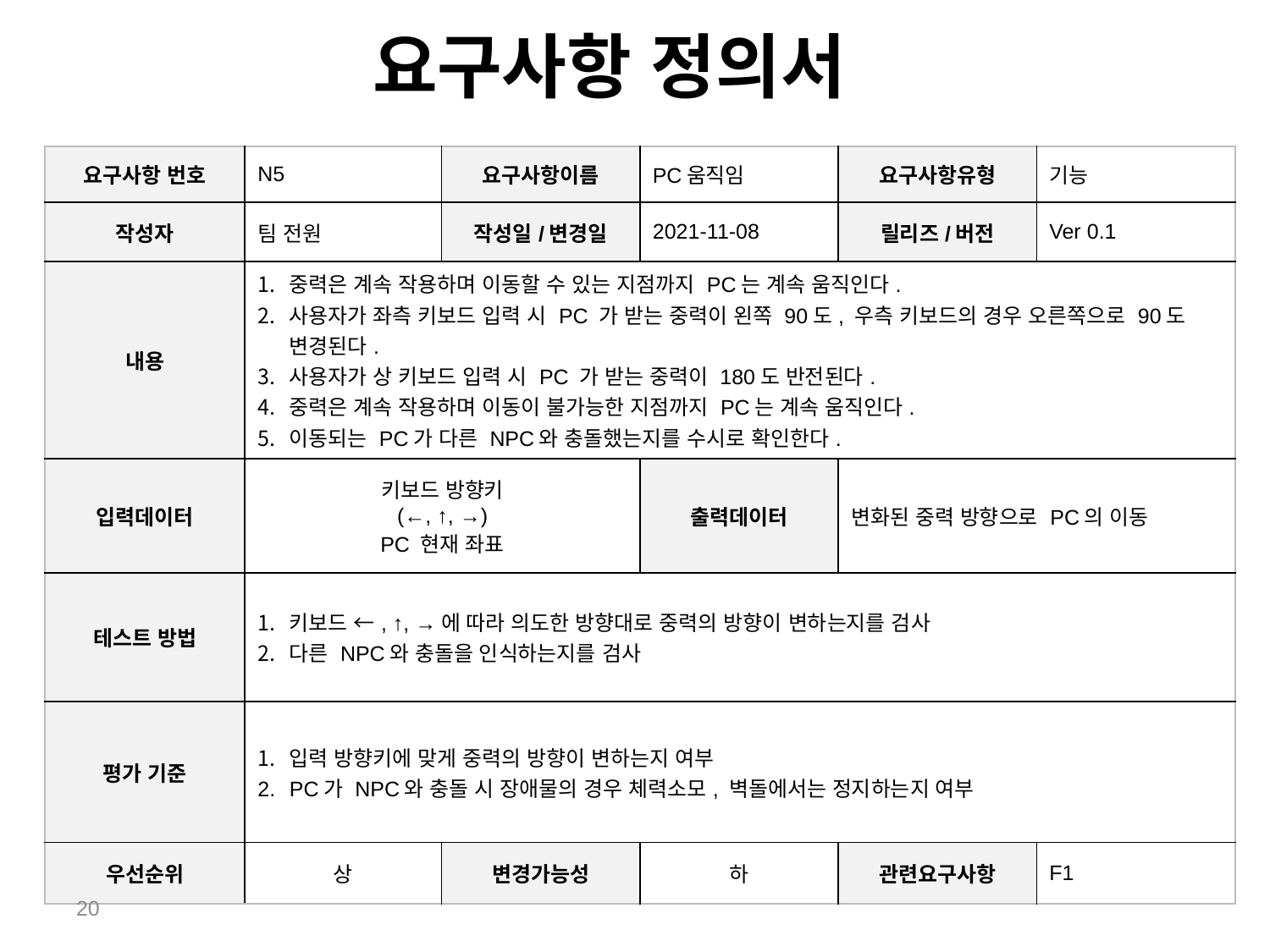

요구사항 정의서
| 요구사항 번호 | N5 | 요구사항이름 | PC움직임 | 요구사항유형 | 기능 |
| --- | --- | --- | --- | --- | --- |
| 작성자 | 팀 전원 | 작성일/변경일 | 2021-11-08 | 릴리즈/버전 | Ver 0.1 |
| 내용 | 중력은 계속 작용하며 이동할 수 있는 지점까지 PC는 계속 움직인다. 사용자가 좌측 키보드 입력 시 PC 가 받는 중력이 왼쪽 90도, 우측 키보드의 경우 오른쪽으로 90도 변경된다. 사용자가 상 키보드 입력 시 PC 가 받는 중력이 180도 반전된다. 중력은 계속 작용하며 이동이 불가능한 지점까지 PC는 계속 움직인다. 이동되는 PC가 다른 NPC와 충돌했는지를 수시로 확인한다. |  |  |  |  |
| 입력데이터 | 키보드 방향키 (←, ↑, →) PC 현재 좌표 |  | 출력데이터 | 변화된 중력 방향으로 PC의 이동 |  |
| 테스트 방법 | 키보드 ←, ↑, →에 따라 의도한 방향대로 중력의 방향이 변하는지를 검사 다른 NPC와 충돌을 인식하는지를 검사 |  |  |  |  |
| 평가 기준 | 입력 방향키에 맞게 중력의 방향이 변하는지 여부 PC가 NPC와 충돌 시 장애물의 경우 체력소모, 벽돌에서는 정지하는지 여부 |  |  |  |  |
| 우선순위 | 상 | 변경가능성 | 하 | 관련요구사항 | F1 |
20